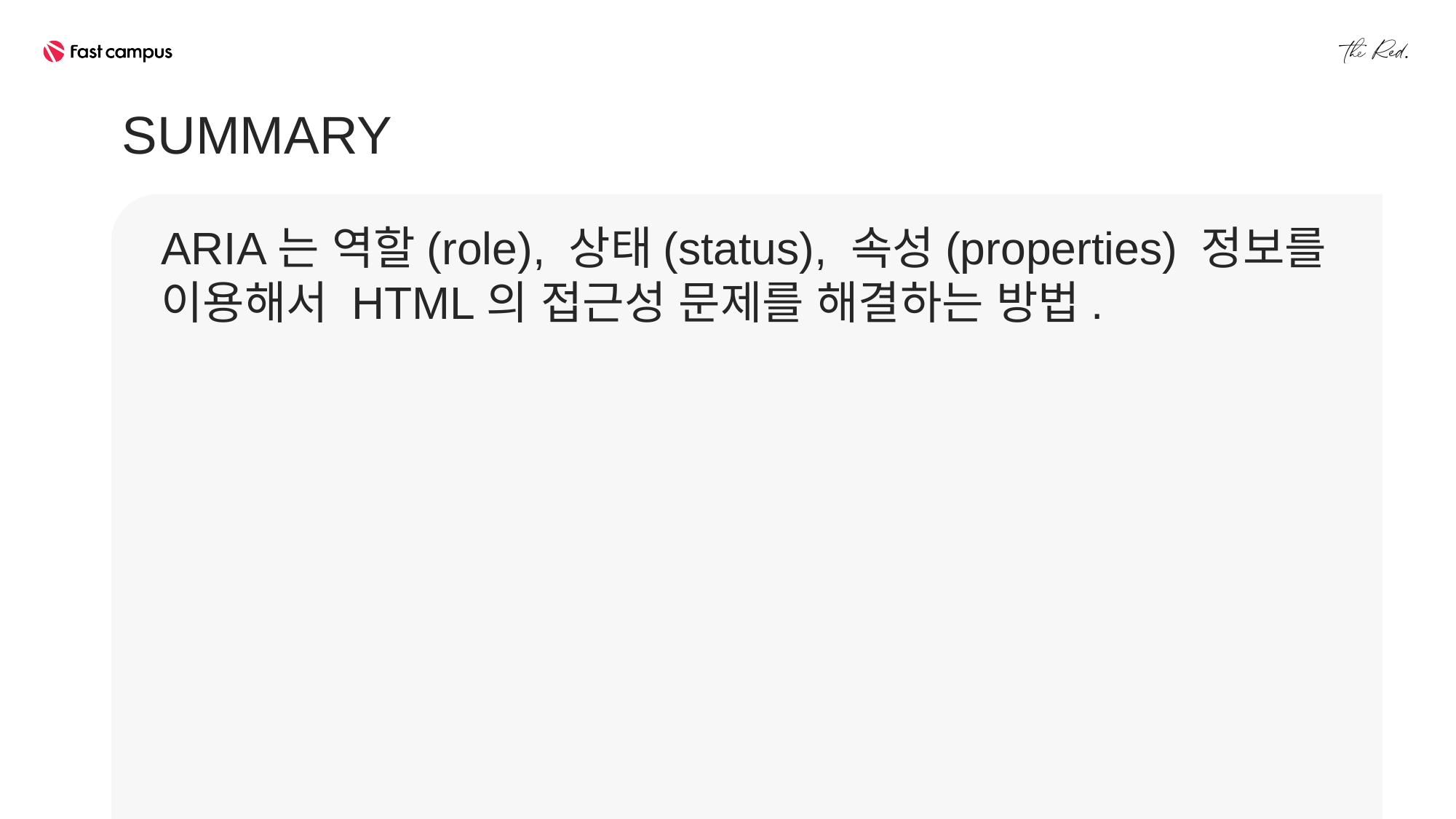

SUMMARY
ARIA는 역할(role), 상태(status), 속성(properties) 정보를 이용해서 HTML의 접근성 문제를 해결하는 방법.